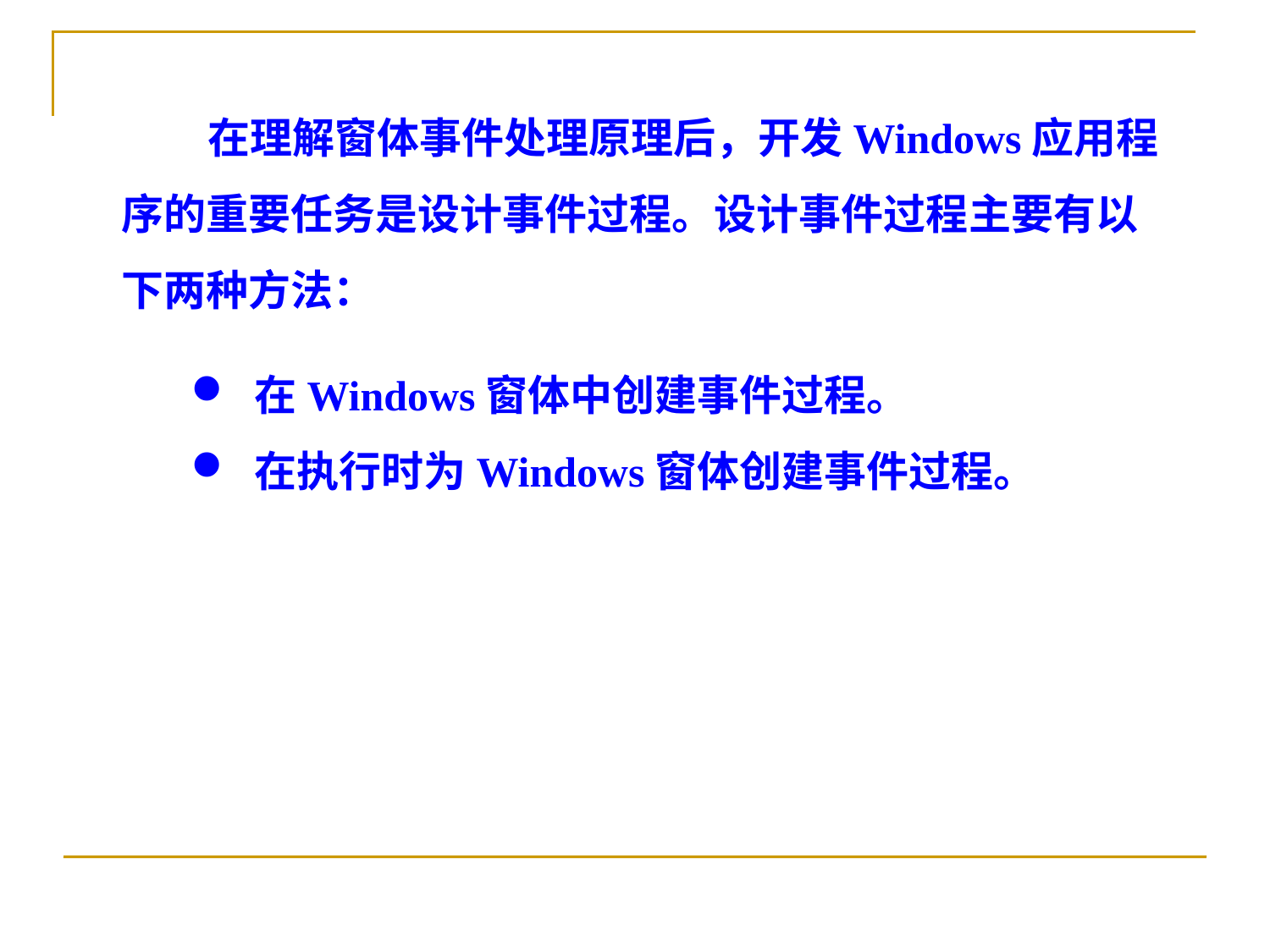

在理解窗体事件处理原理后，开发Windows应用程序的重要任务是设计事件过程。设计事件过程主要有以下两种方法：
在Windows窗体中创建事件过程。
在执行时为Windows窗体创建事件过程。